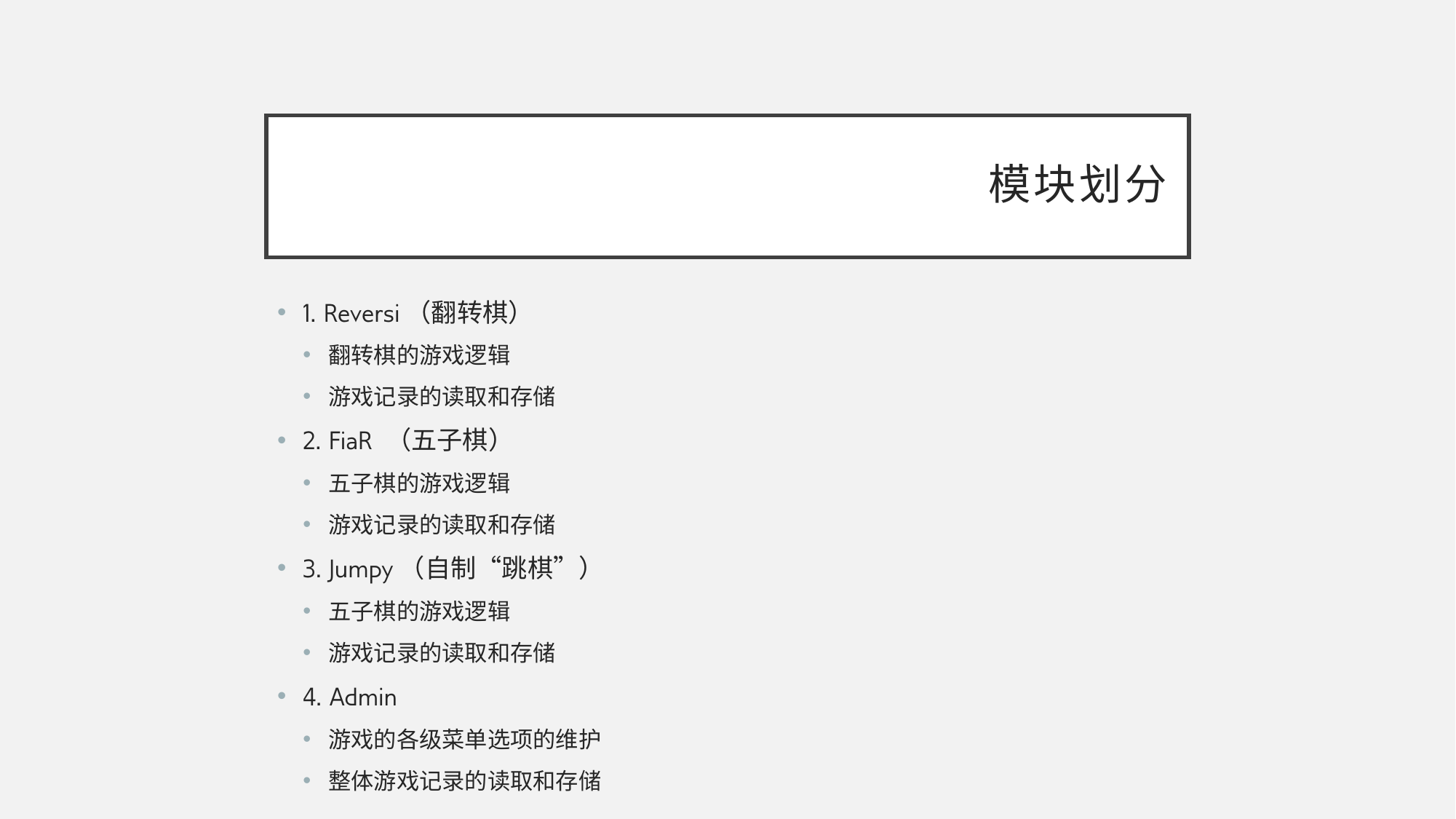

# 模块划分
1. Reversi（翻转棋）
翻转棋的游戏逻辑
游戏记录的读取和存储
2. FiaR （五子棋）
五子棋的游戏逻辑
游戏记录的读取和存储
3. Jumpy（自制“跳棋”）
五子棋的游戏逻辑
游戏记录的读取和存储
4. Admin
游戏的各级菜单选项的维护
整体游戏记录的读取和存储